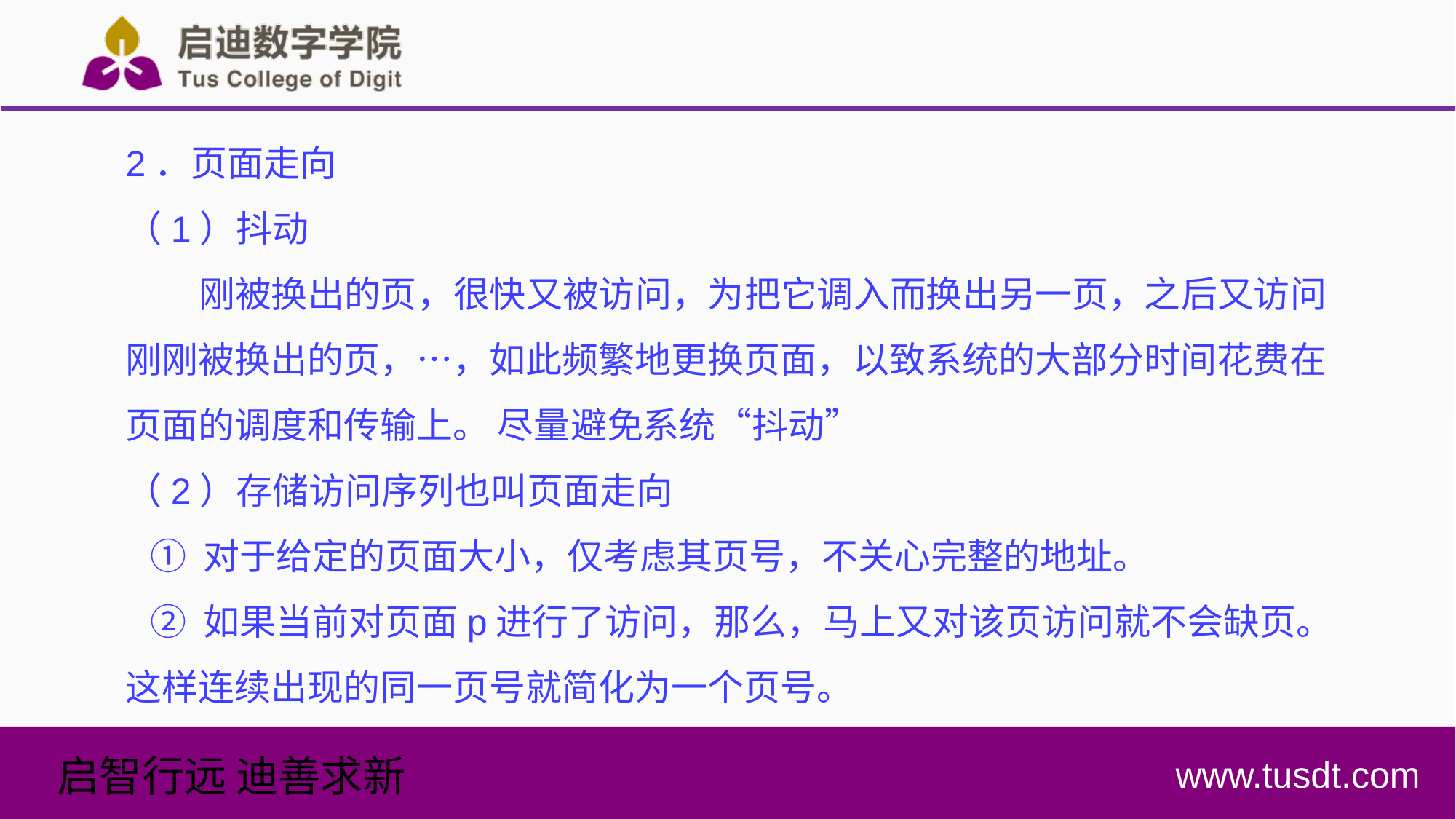

2．页面走向
（1）抖动
刚被换出的页，很快又被访问，为把它调入而换出另一页，之后又访问刚刚被换出的页，…，如此频繁地更换页面，以致系统的大部分时间花费在页面的调度和传输上。 尽量避免系统“抖动”
（2）存储访问序列也叫页面走向
   ① 对于给定的页面大小，仅考虑其页号，不关心完整的地址。
   ② 如果当前对页面p进行了访问，那么，马上又对该页访问就不会缺页。这样连续出现的同一页号就简化为一个页号。